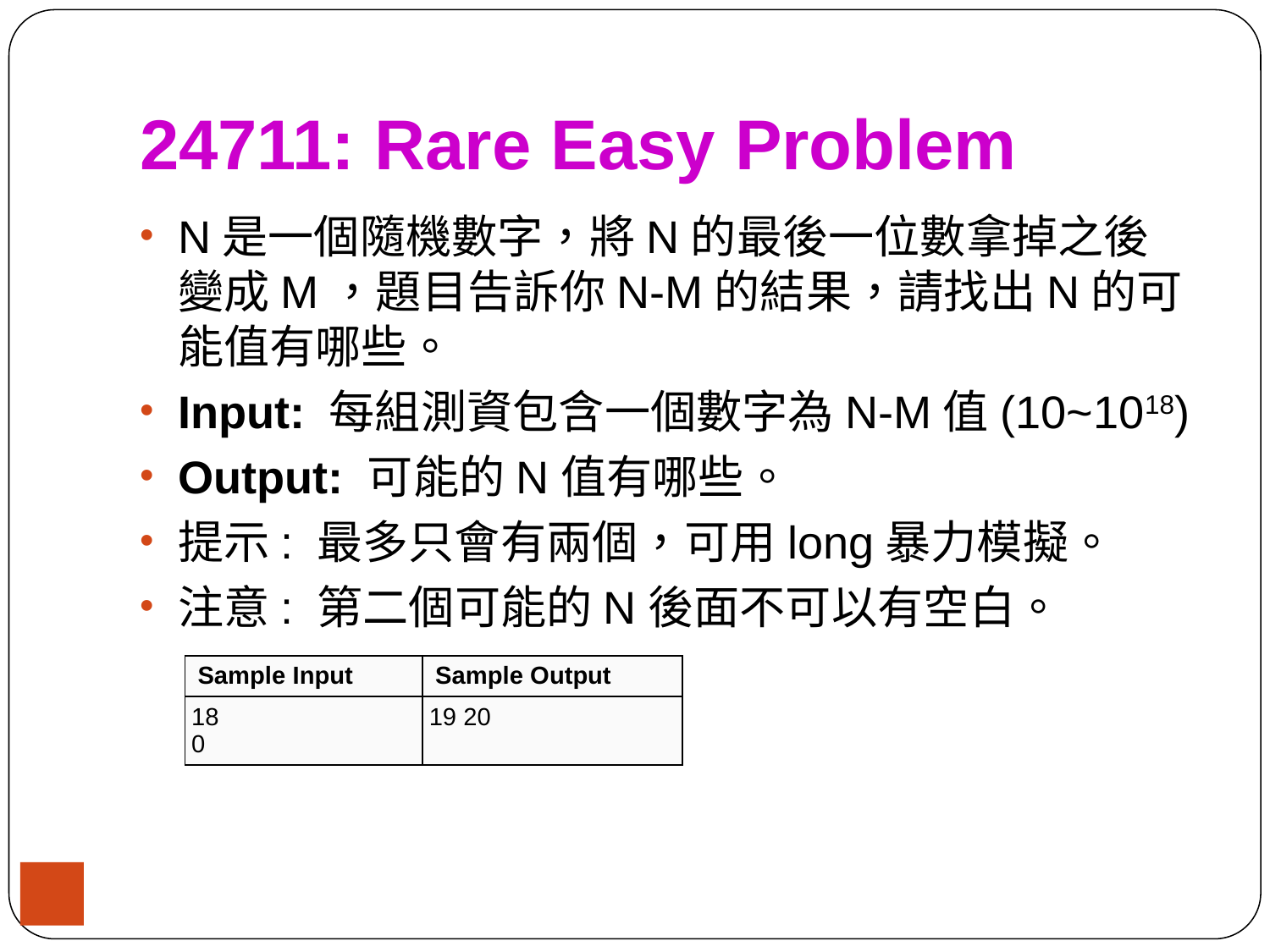

# 24711: Rare Easy Problem
N是一個隨機數字，將N的最後一位數拿掉之後變成M，題目告訴你N-M的結果，請找出N的可能值有哪些。
Input: 每組測資包含一個數字為N-M值(10~1018)
Output: 可能的N值有哪些。
提示: 最多只會有兩個，可用long暴力模擬。
注意: 第二個可能的N後面不可以有空白。
| Sample Input | Sample Output |
| --- | --- |
| 18 0 | 19 20 |